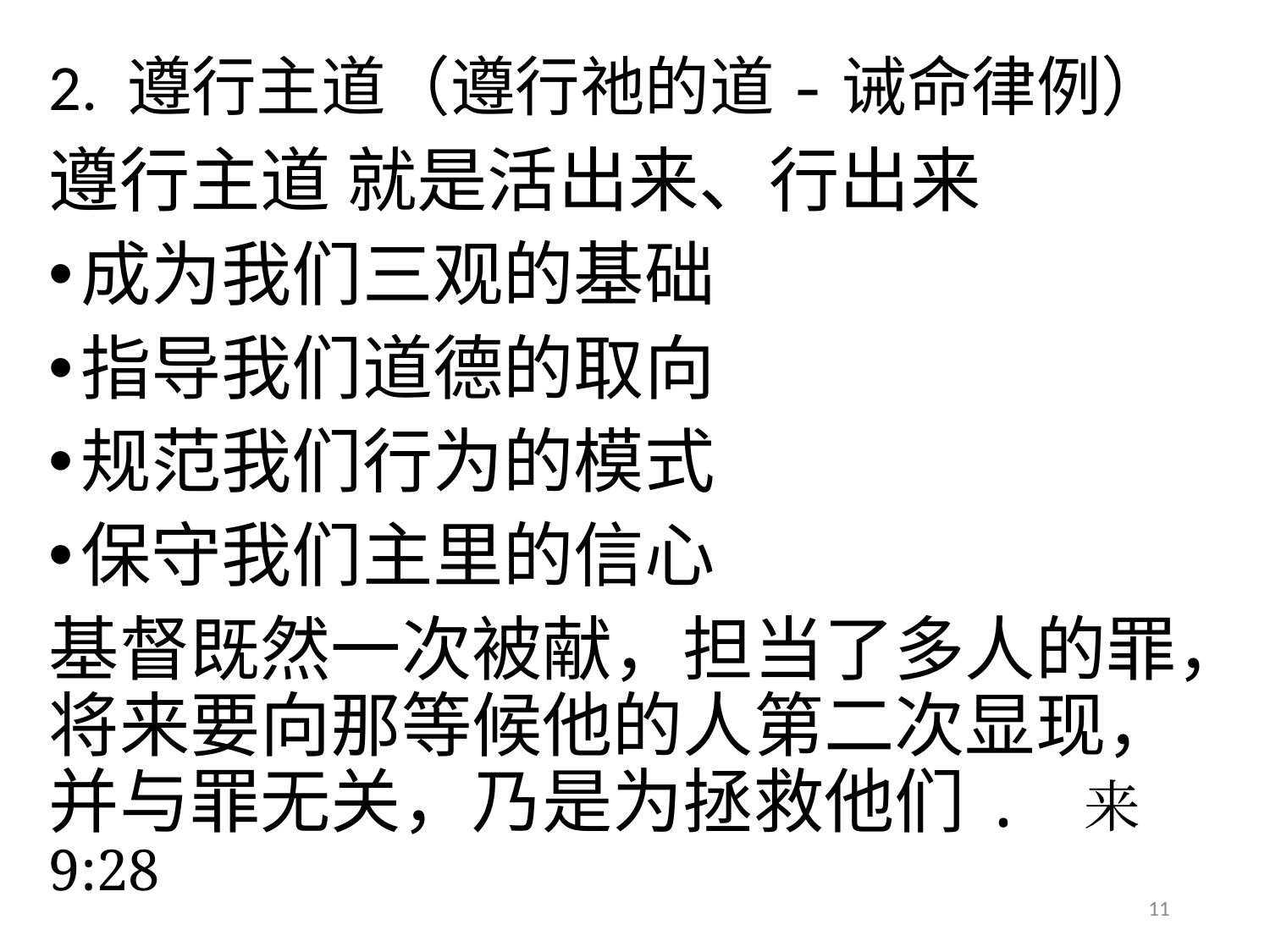

# 2. 遵行主道（遵行祂的道-诫命律例）
遵行主道 就是活出来、行出来
成为我们三观的基础
指导我们道德的取向
规范我们行为的模式
保守我们主里的信心
基督既然一次被献，担当了多人的罪，将来要向那等候他的人第二次显现，并与罪无关，乃是为拯救他们. 来9:28
11